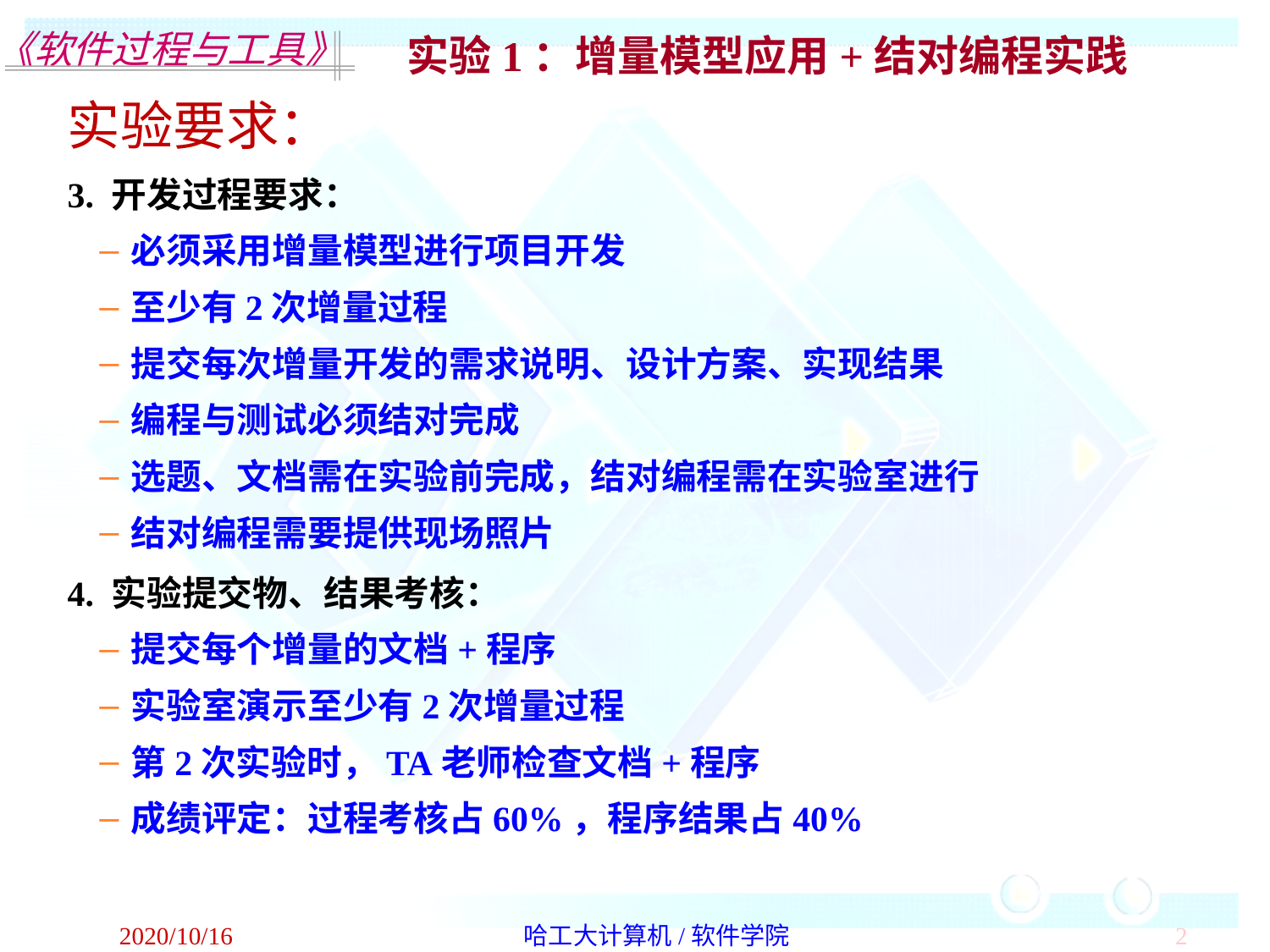

实验1：增量模型应用+结对编程实践
实验要求：
3. 开发过程要求：
必须采用增量模型进行项目开发
至少有2次增量过程
提交每次增量开发的需求说明、设计方案、实现结果
编程与测试必须结对完成
选题、文档需在实验前完成，结对编程需在实验室进行
结对编程需要提供现场照片
4. 实验提交物、结果考核：
提交每个增量的文档+程序
实验室演示至少有2次增量过程
第2次实验时，TA老师检查文档+程序
成绩评定：过程考核占60%，程序结果占40%